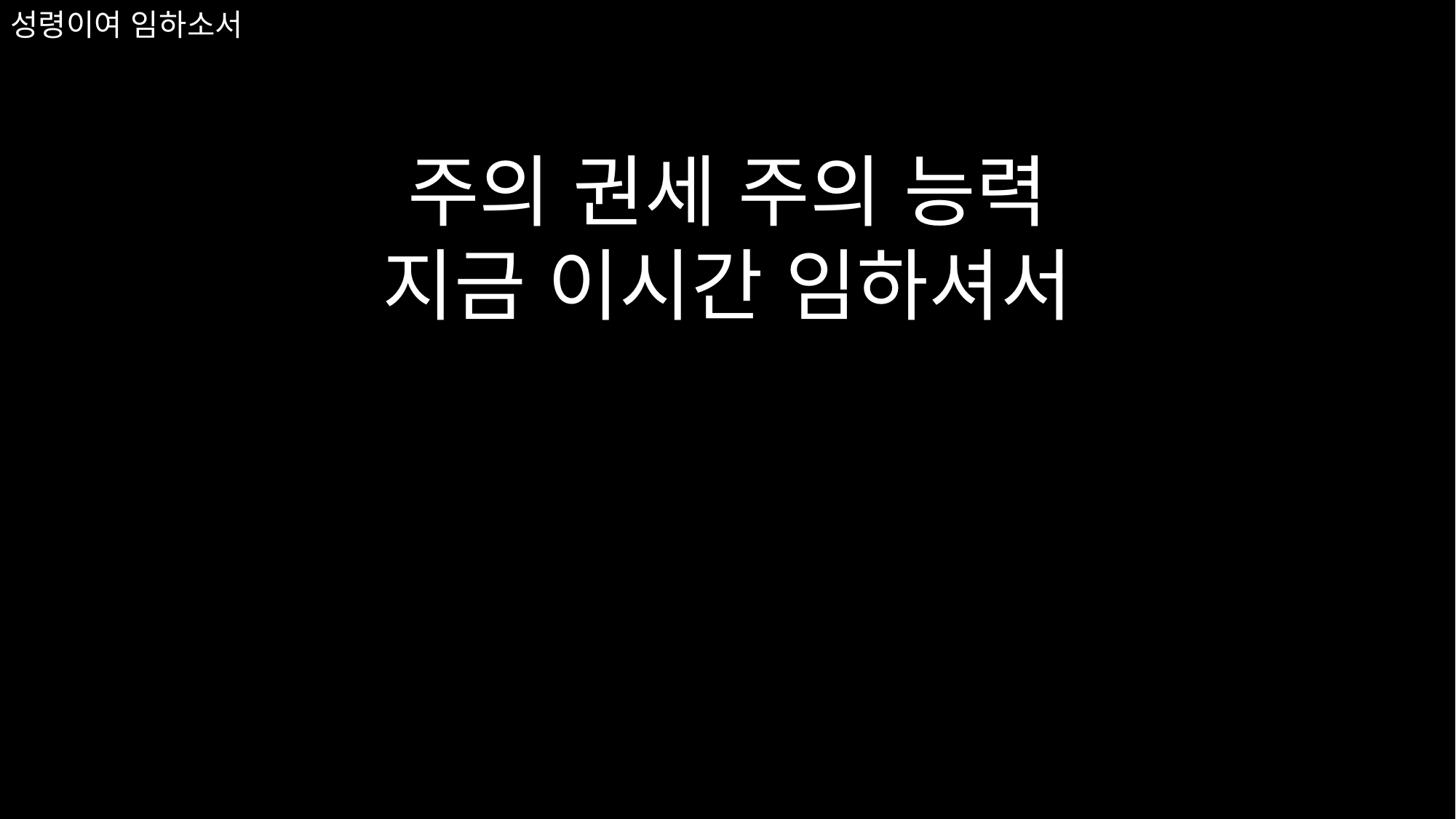

주의 권세 주의 능력
지금 이시간 임하셔서
# 성령이여 임하소서